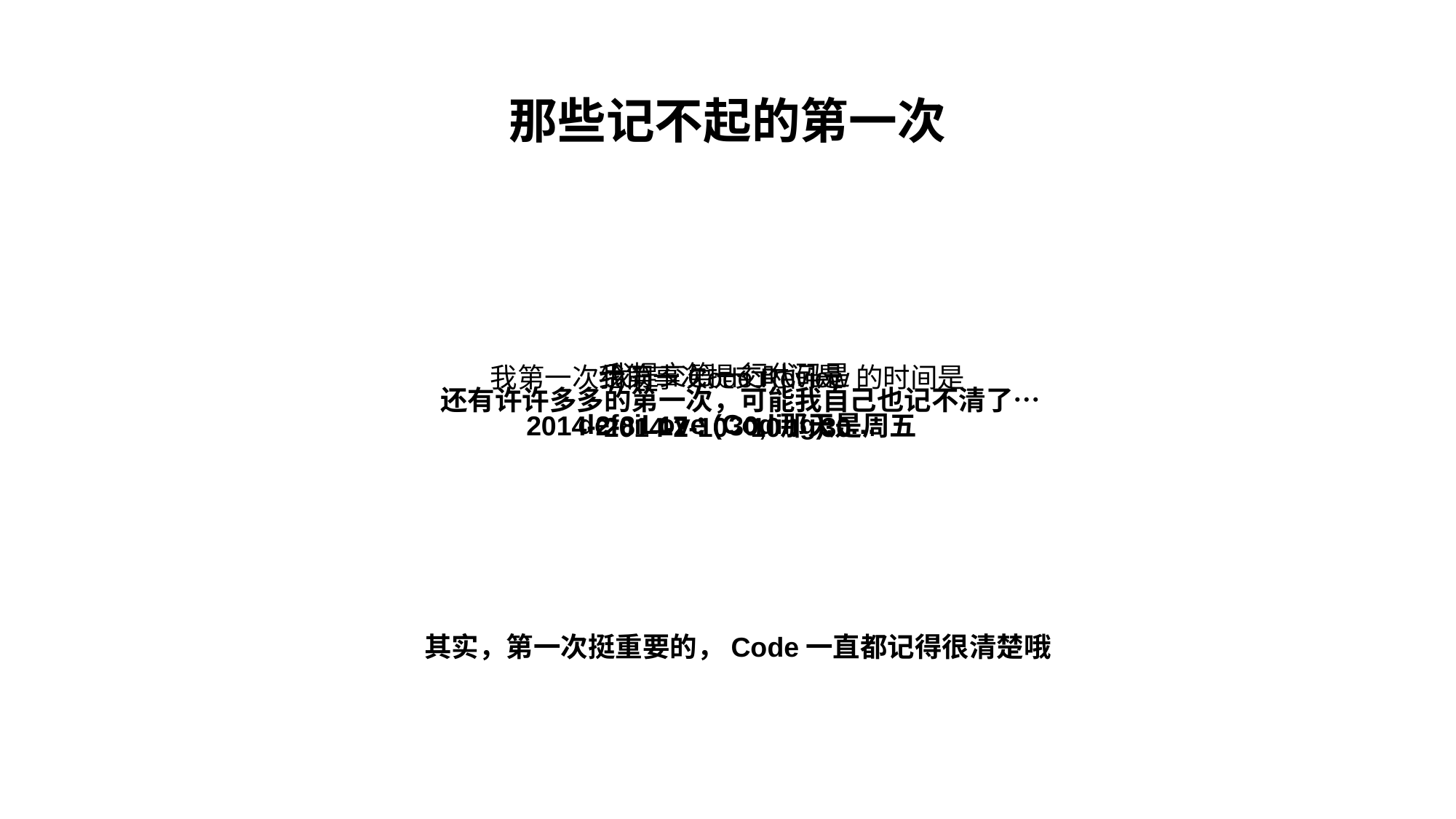

# 那些记不起的第一次
我提交第一行代码是
def  iLove (Coding):  …
我第一次提交时间是
2014-2-8   17：30, 那天是周五
我第一次给同事Code Review的时间是
2014-2-10   10：30
还有许许多多的第一次，可能我自己也记不清了…
其实，第一次挺重要的，Code一直都记得很清楚哦